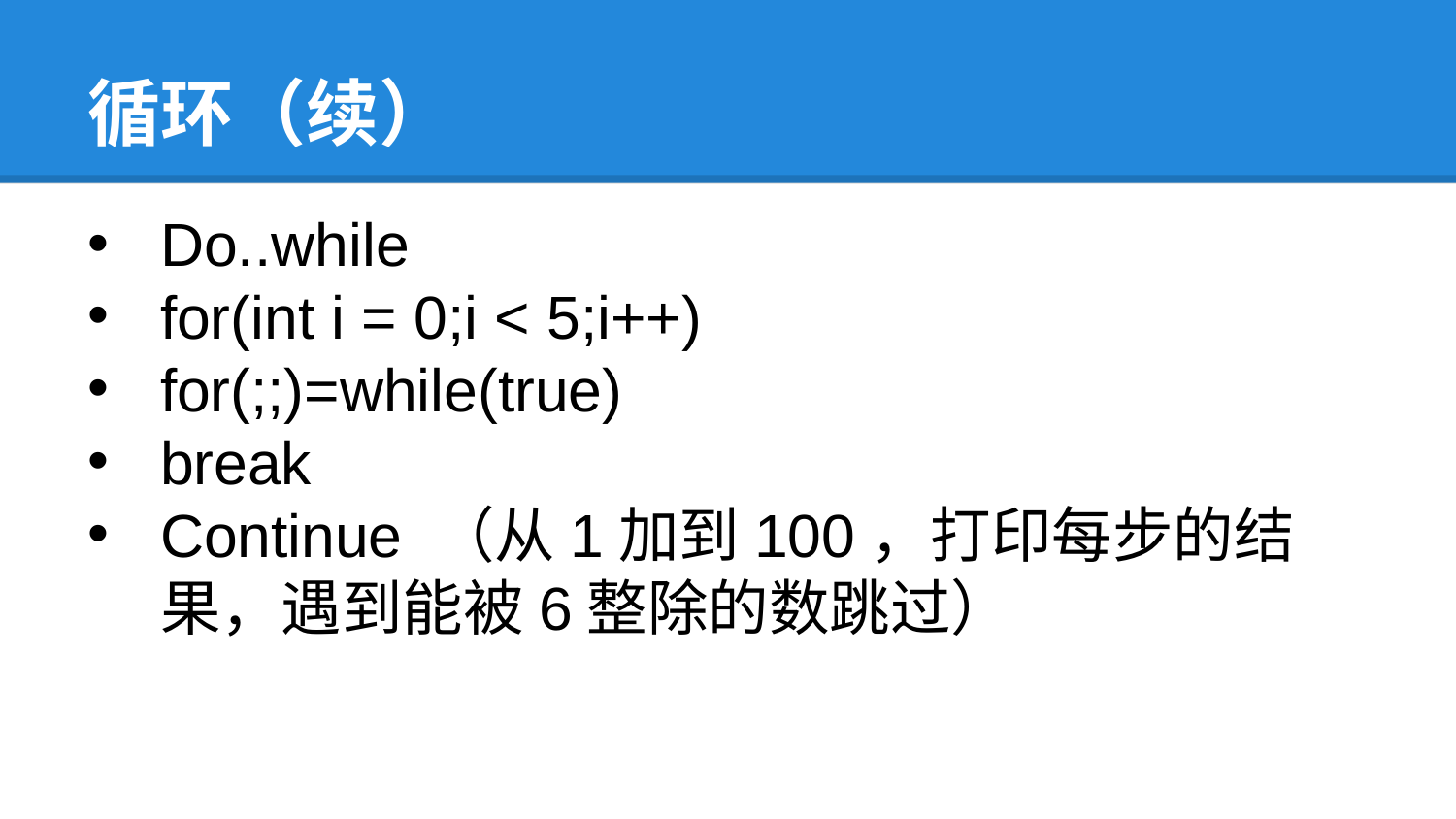

# 循环（续）
Do..while
for(int i = 0;i < 5;i++)
for(;;)=while(true)
break
Continue （从1加到100，打印每步的结果，遇到能被6整除的数跳过）